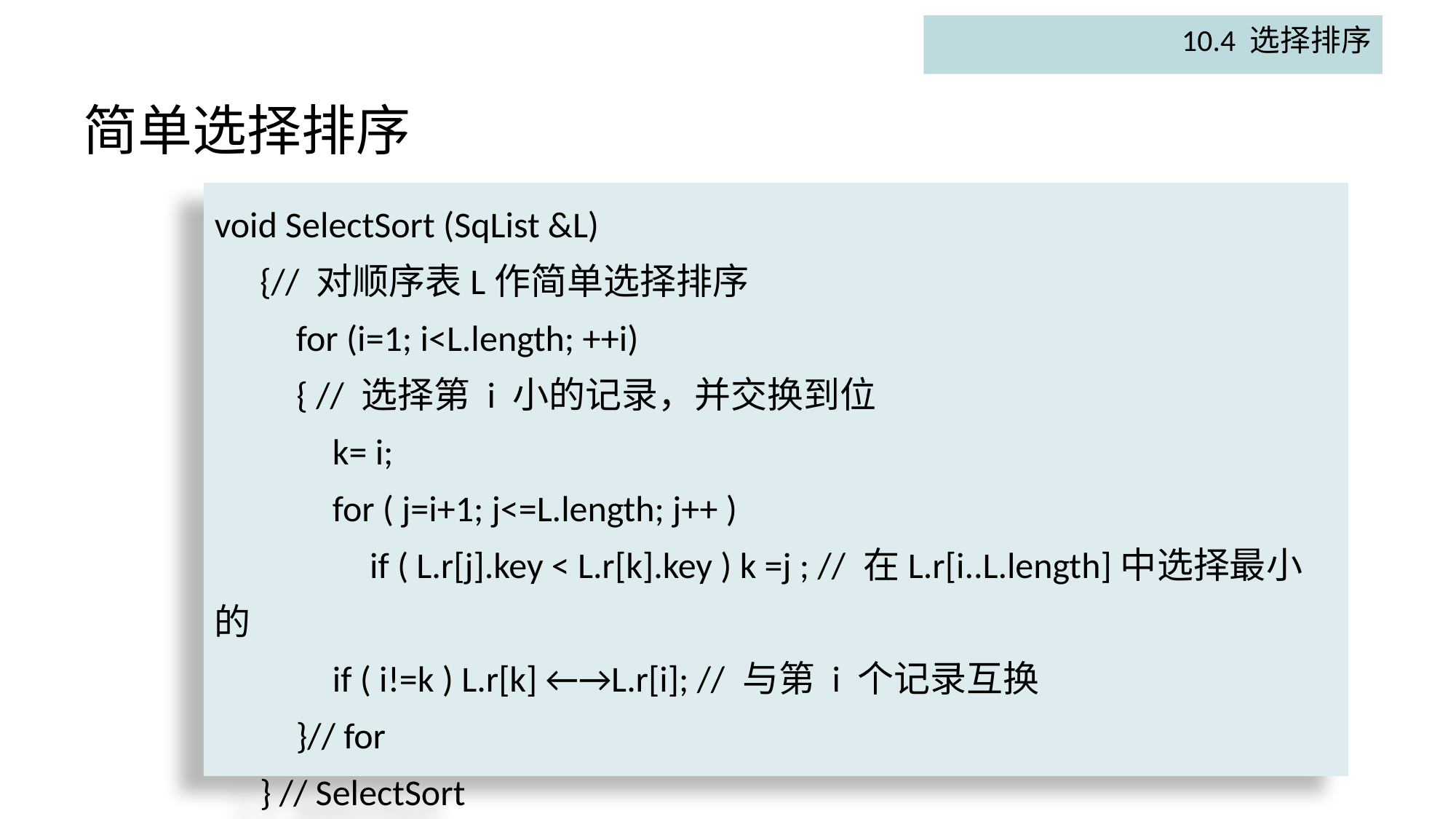

10.4 选择排序
# 简单选择排序
void SelectSort (SqList &L)
　{// 对顺序表L作简单选择排序
　　for (i=1; i<L.length; ++i)
          { // 选择第 i 小的记录，并交换到位
　　　k= i;
　　　for ( j=i+1; j<=L.length; j++ )
　　         if ( L.r[j].key < L.r[k].key ) k =j ; // 在L.r[i..L.length]中选择最小的
　　　if ( i!=k ) L.r[k] ←→L.r[i]; // 与第 i 个记录互换
　　}// for
　} // SelectSort